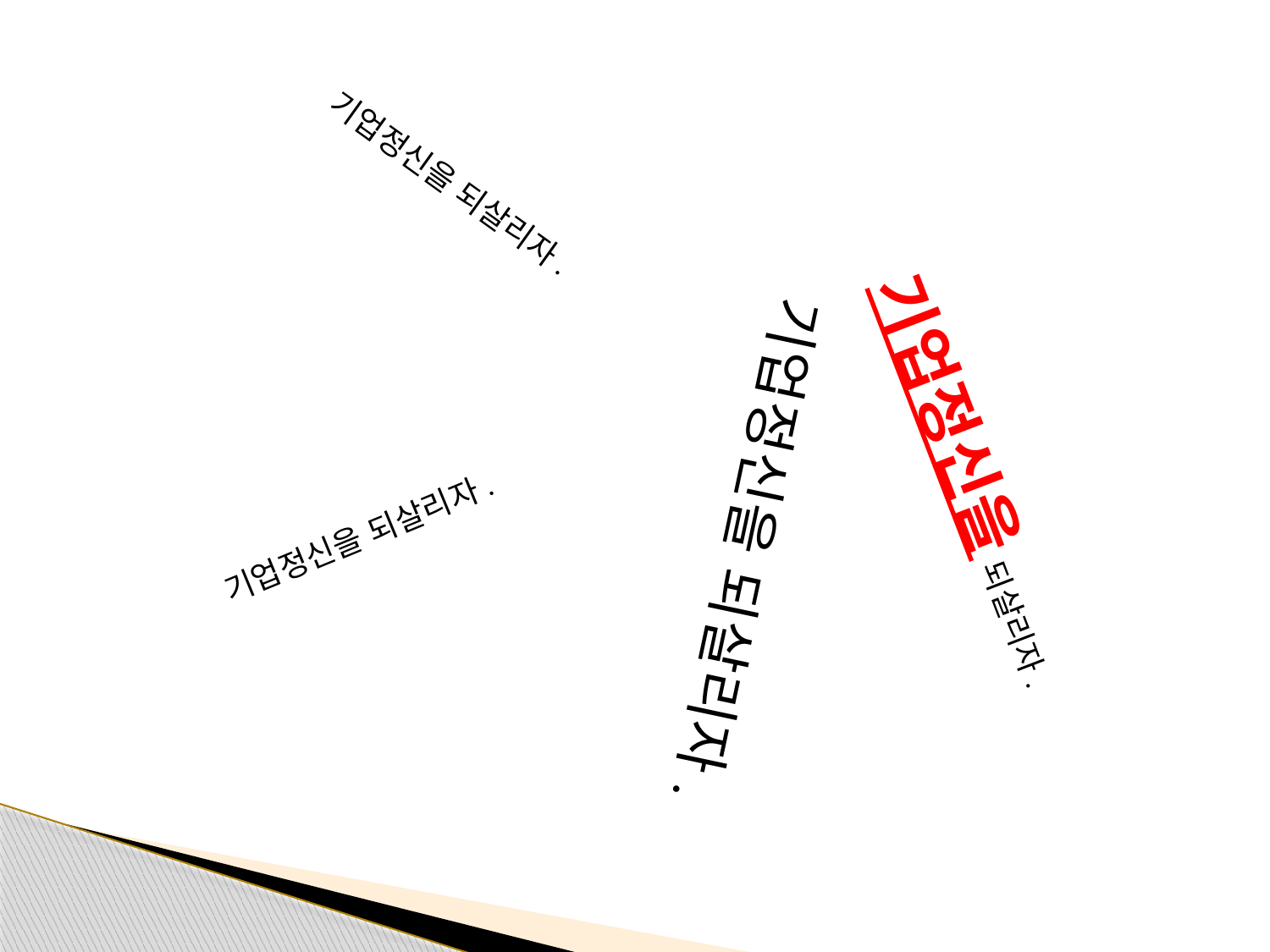

기업정신을 되살리자.
기업정신을 되살리자.
기업정신을 되살리자.
기업정신을 되살리자.